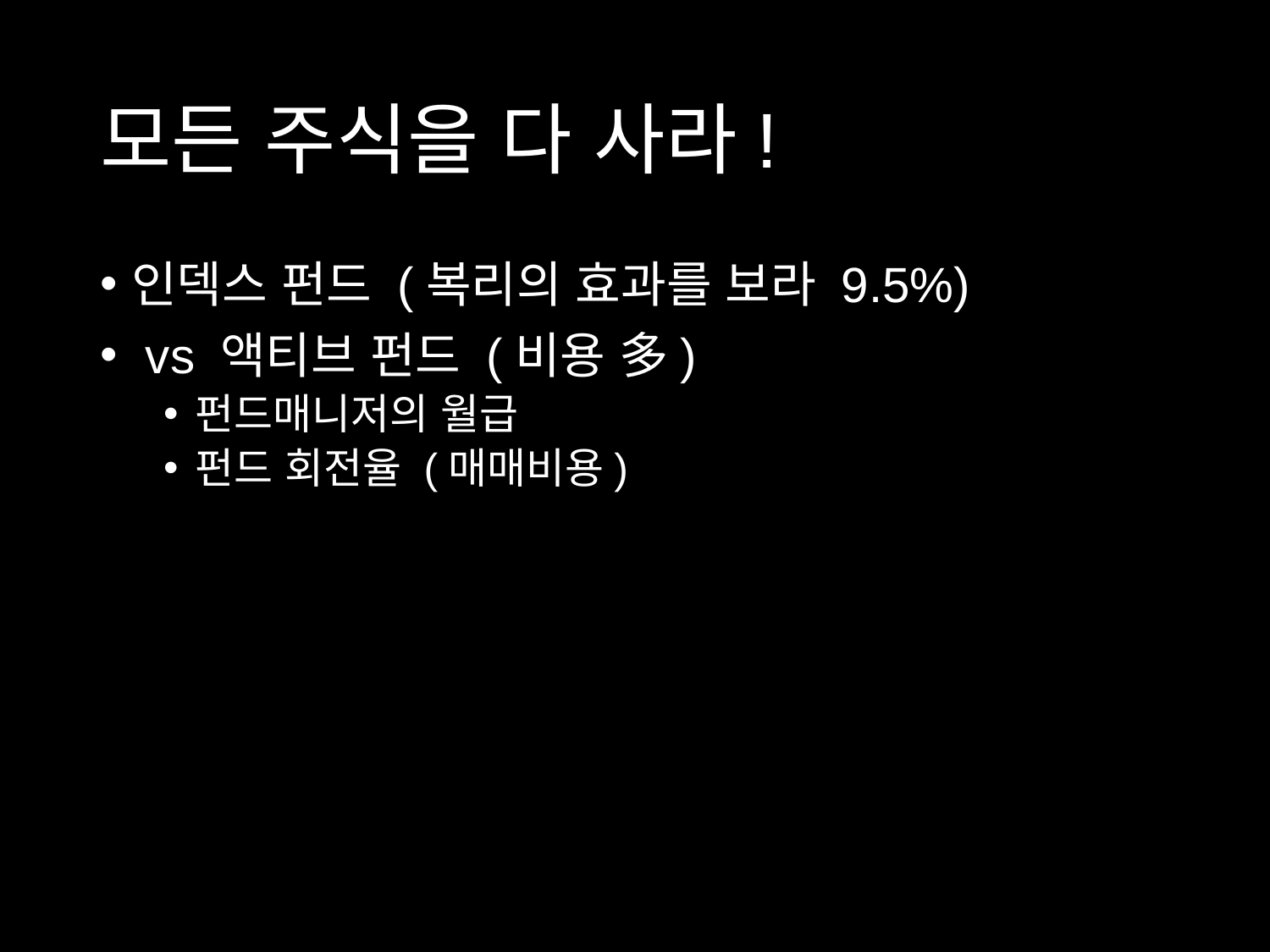

# 모든 주식을 다 사라!
인덱스 펀드 (복리의 효과를 보라 9.5%)
 vs 액티브 펀드 (비용 多)
펀드매니저의 월급
펀드 회전율 (매매비용)